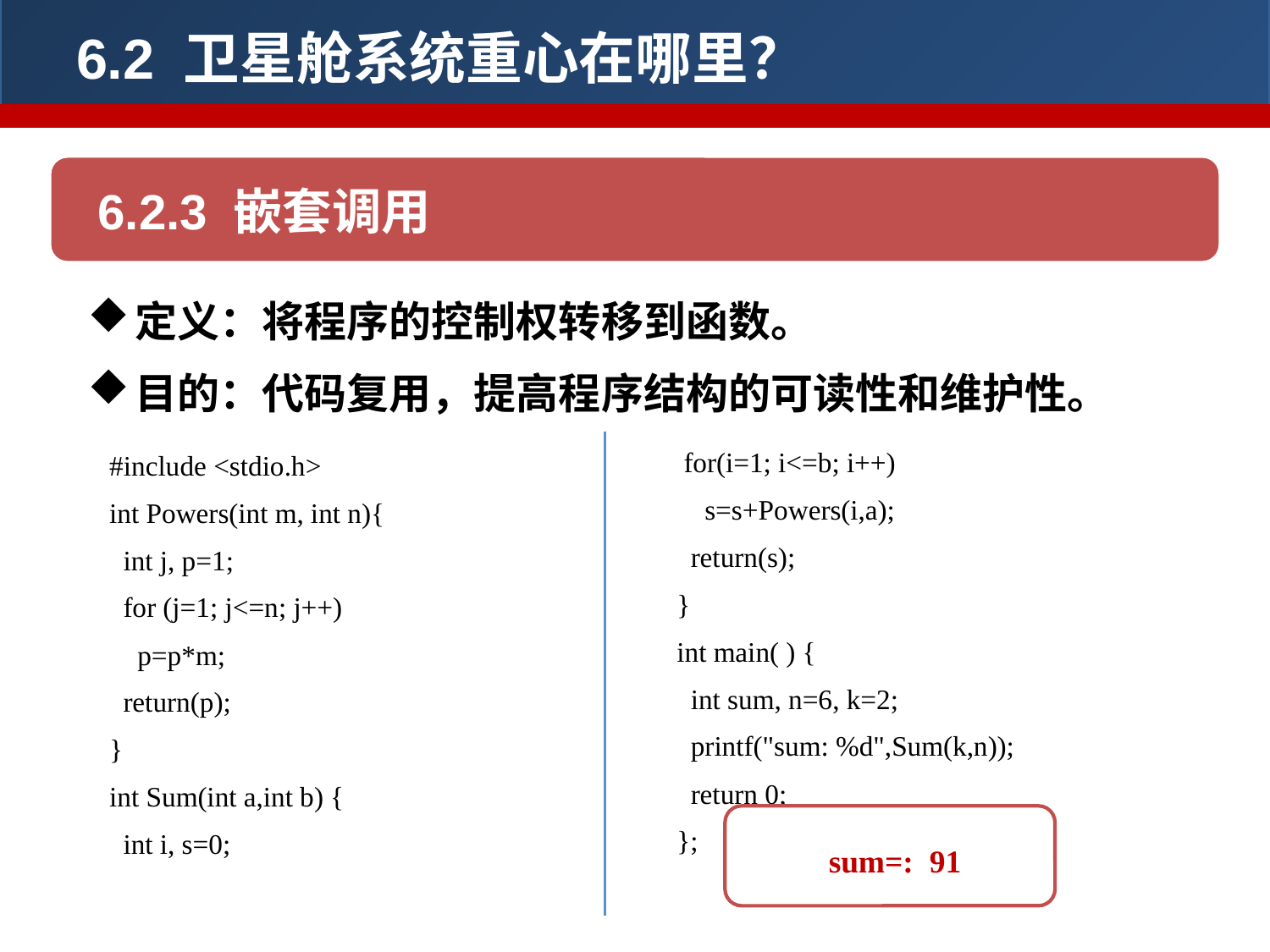

6.2 卫星舱系统重心在哪里？

6.2.3 嵌套调用
定义：将程序的控制权转移到函数。
目的：代码复用，提高程序结构的可读性和维护性。
 for(i=1; i<=b; i++)
    s=s+Powers(i,a);
  return(s);
}
int main( ) {
  int sum, n=6, k=2;
  printf("sum: %d",Sum(k,n));
  return 0;
};

#include <stdio.h>
int Powers(int m, int n){
  int j, p=1;
  for (j=1; j<=n; j++)
    p=p*m;
  return(p);
}
int Sum(int a,int b) {
  int i, s=0;

sum=:  91